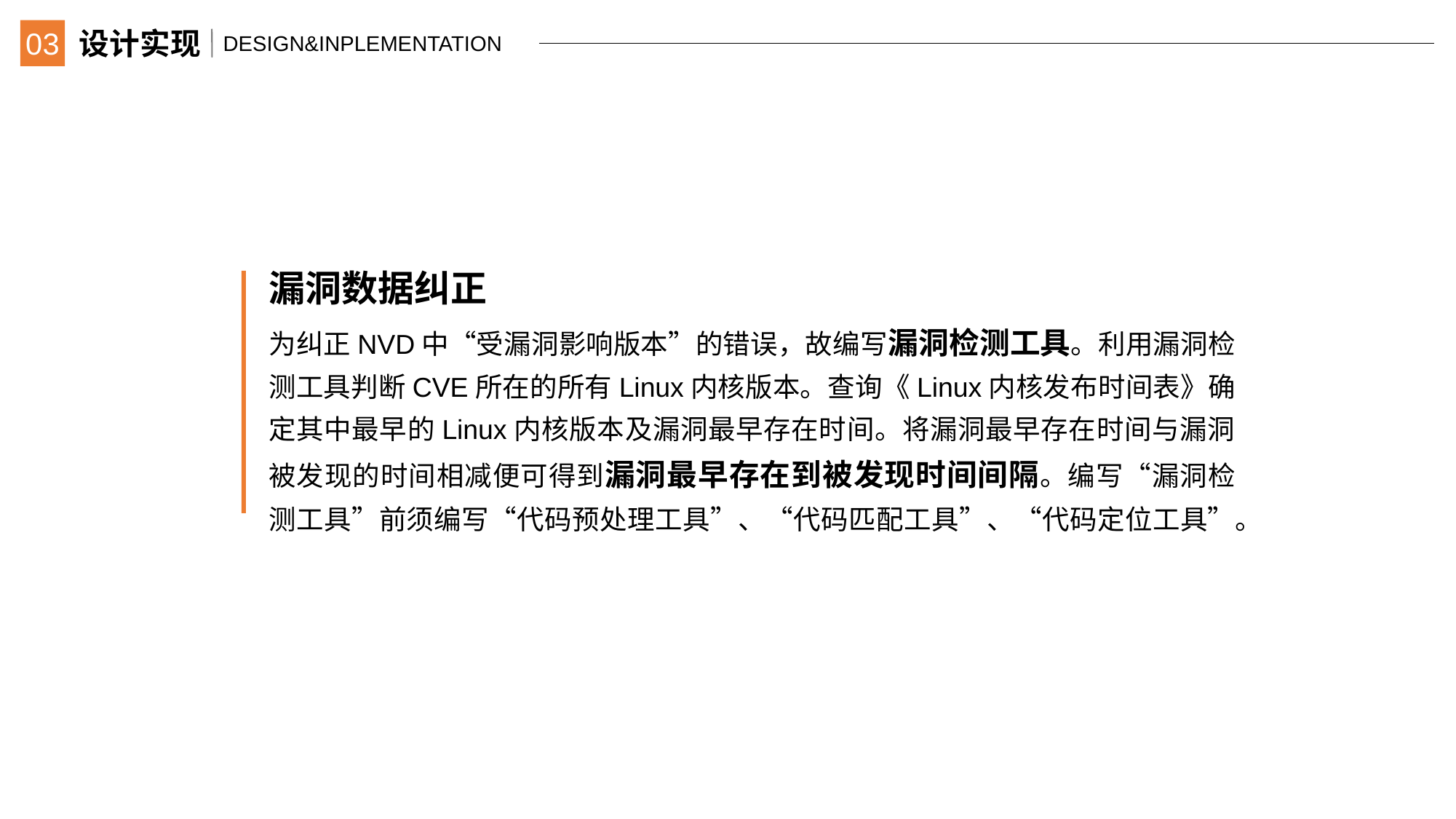

03
设计实现

DESIGN&INPLEMENTATION
漏洞数据纠正

为纠正NVD中“受漏洞影响版本”的错误，故编写漏洞检测工具。利用漏洞检测工具判断CVE所在的所有Linux内核版本。查询《Linux内核发布时间表》确定其中最早的Linux内核版本及漏洞最早存在时间。将漏洞最早存在时间与漏洞被发现的时间相减便可得到漏洞最早存在到被发现时间间隔。编写“漏洞检测工具”前须编写“代码预处理工具”、“代码匹配工具”、“代码定位工具”。